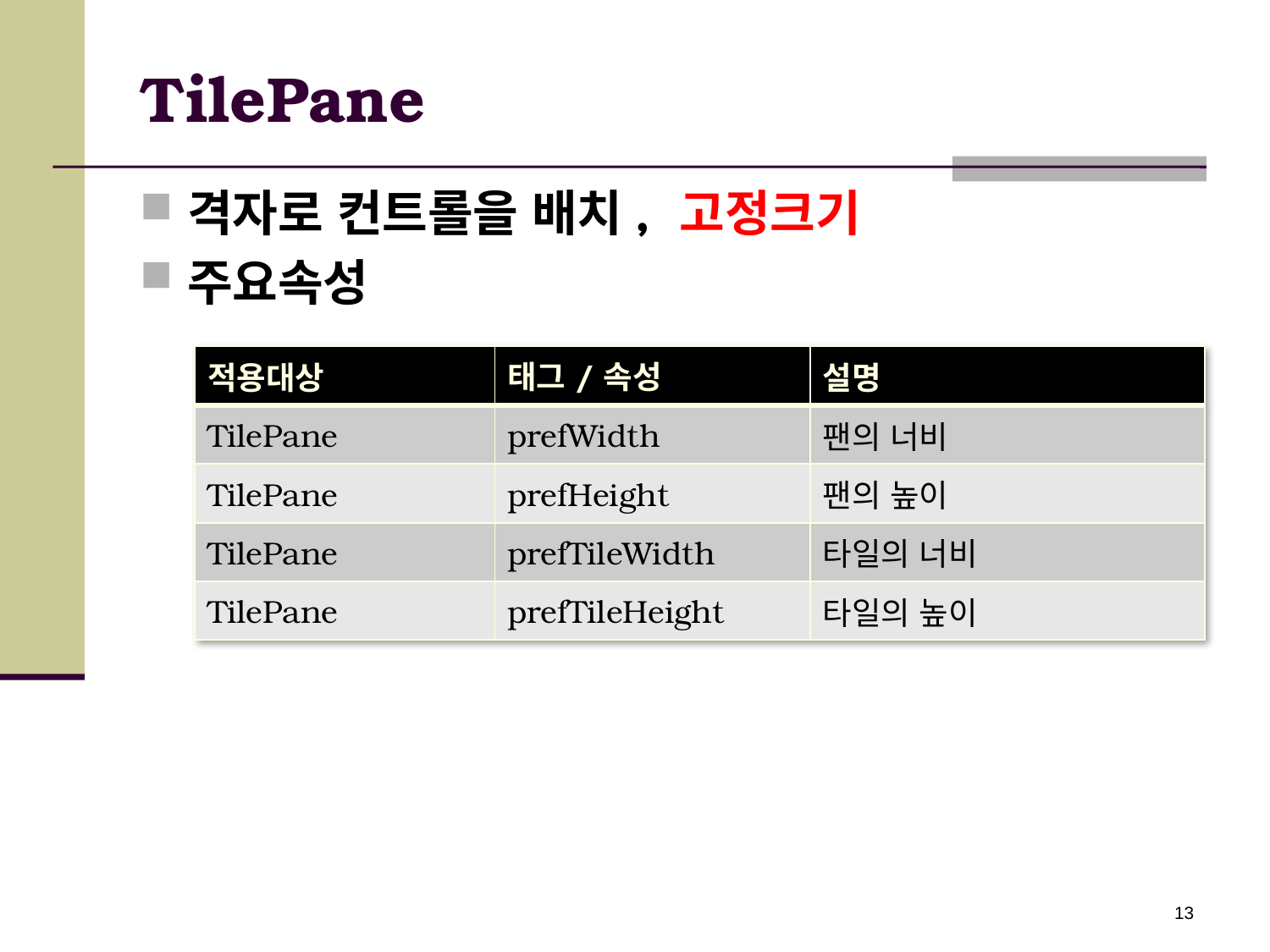

# TilePane
격자로 컨트롤을 배치, 고정크기
주요속성
| 적용대상 | 태그/속성 | 설명 |
| --- | --- | --- |
| TilePane | prefWidth | 팬의 너비 |
| TilePane | prefHeight | 팬의 높이 |
| TilePane | prefTileWidth | 타일의 너비 |
| TilePane | prefTileHeight | 타일의 높이 |
13